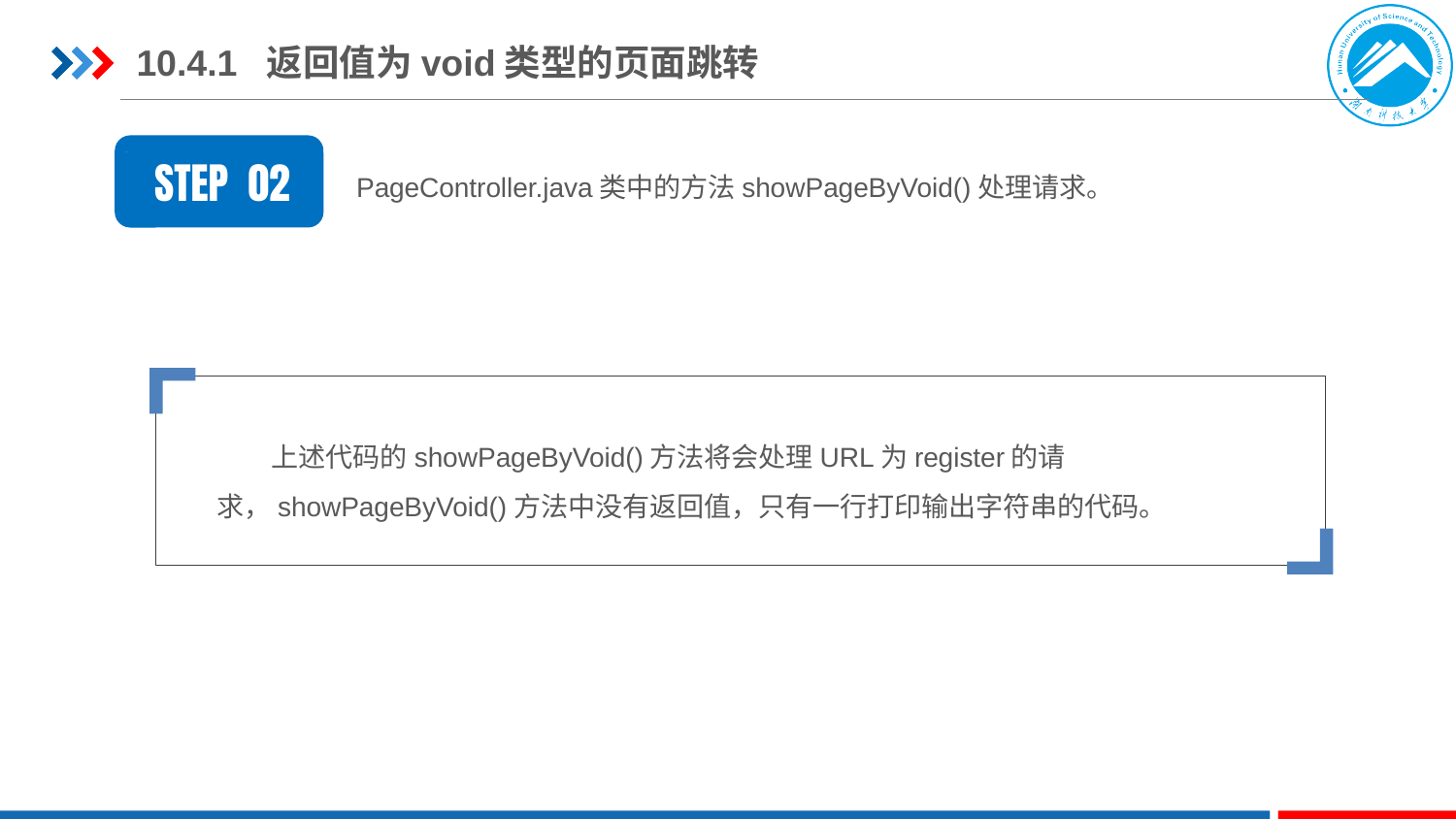

10.4.1  返回值为void类型的页面跳转

PageController.java类中的方法showPageByVoid()处理请求。
STEP  02

        上述代码的showPageByVoid()方法将会处理URL为register的请求，showPageByVoid()方法中没有返回值，只有一行打印输出字符串的代码。